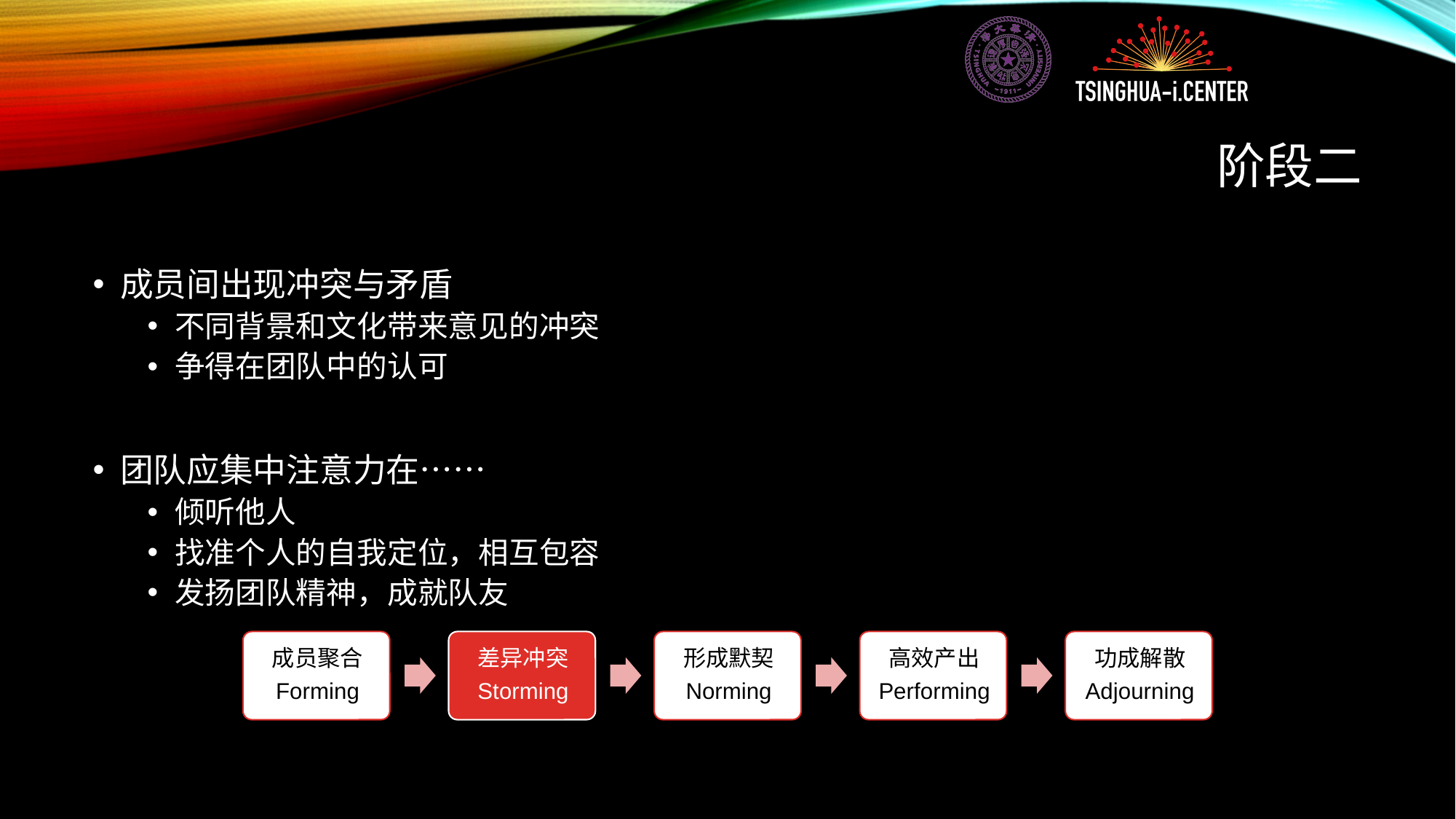

# 阶段二
成员间出现冲突与矛盾
不同背景和文化带来意见的冲突
争得在团队中的认可

团队应集中注意力在……
倾听他人
找准个人的自我定位，相互包容
发扬团队精神，成就队友
成员聚合
Forming

差异冲突
Storming

形成默契
Norming

高效产出
Performing

功成解散
Adjourning